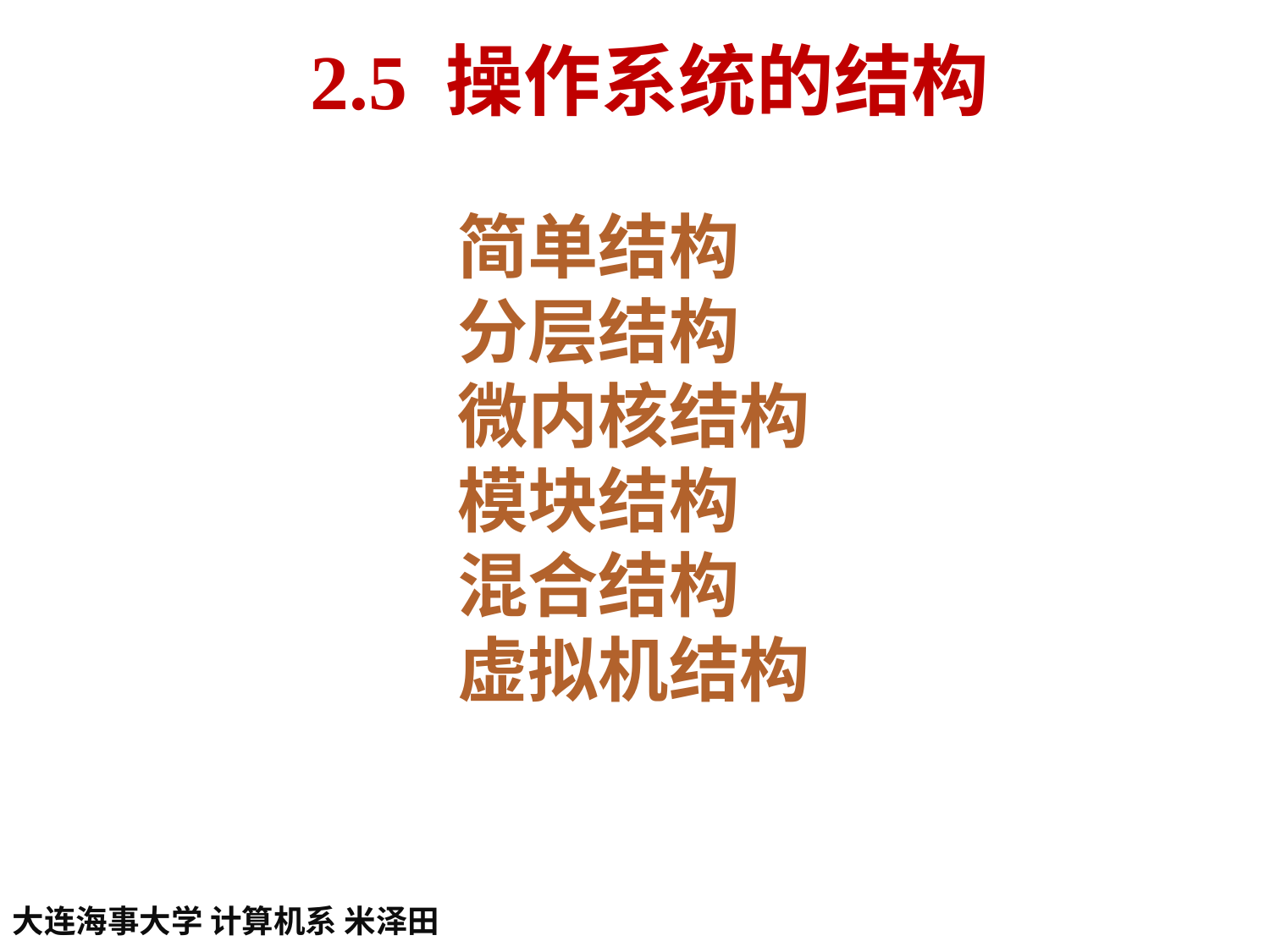

2.5 操作系统的结构
简单结构
分层结构
微内核结构
模块结构
混合结构
虚拟机结构
大连海事大学 计算机系 米泽田